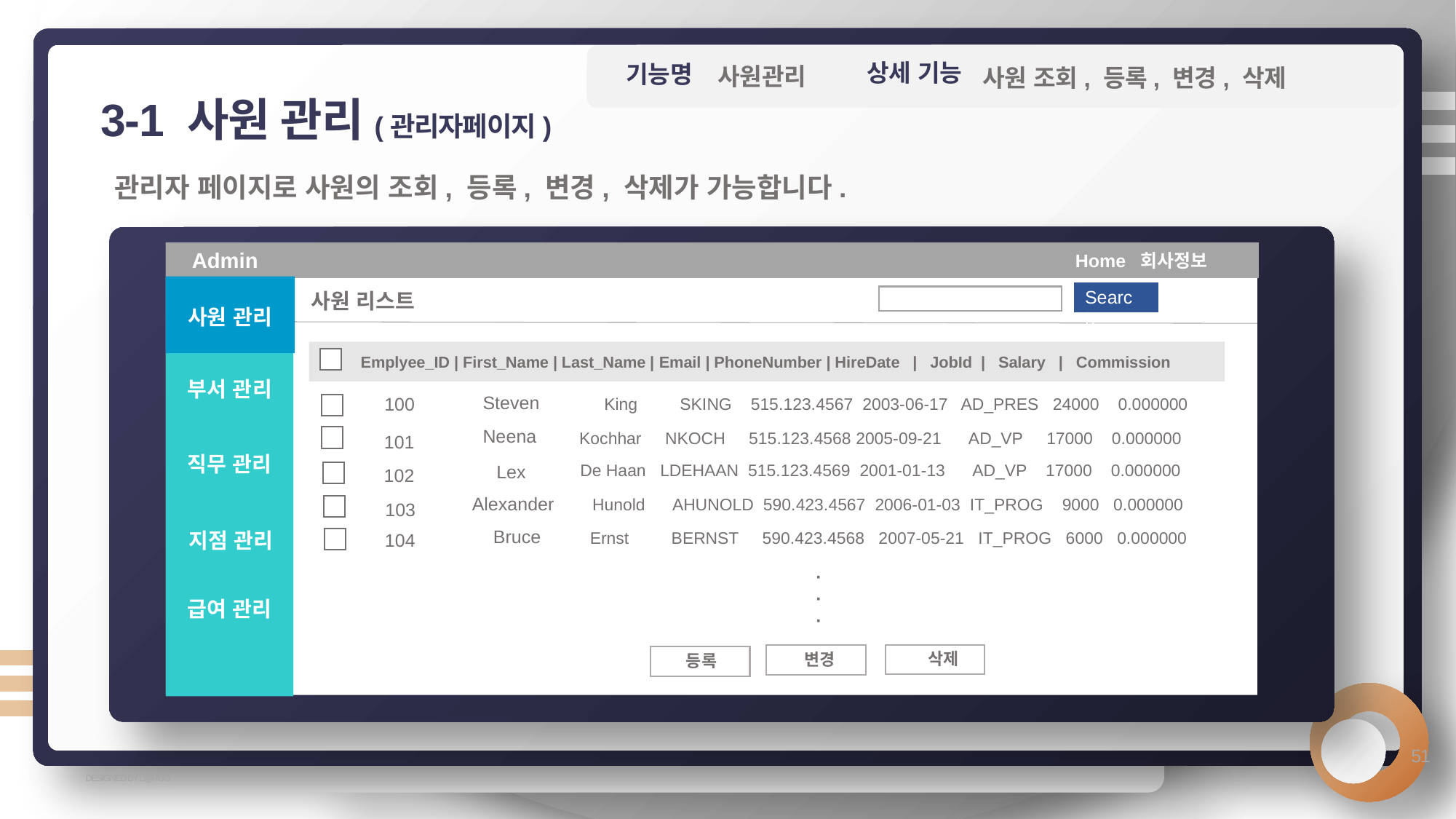

상세 기능
기능명
사원관리
사원 조회, 등록, 변경, 삭제
3-1 사원 관리(관리자페이지)
관리자 페이지로 사원의 조회, 등록, 변경, 삭제가 가능합니다.

Admin

Home  회사정보

Search
사원 리스트

사원 관리

Emplyee_ID | First_Name | Last_Name | Email | PhoneNumber | HireDate   |   JobId  |   Salary   |   Commission

부서 관리
Steven
100
    King         SKING    515.123.4567  2003-06-17   AD_PRES   24000    0.000000

Neena
Kochhar     NKOCH     515.123.4568 2005-09-21      AD_VP     17000    0.000000
101

직무 관리
  De Haan   LDEHAAN  515.123.4569  2001-01-13      AD_VP    17000    0.000000
Lex
102

Alexander
Hunold      AHUNOLD  590.423.4567  2006-01-03  IT_PROG    9000   0.000000
103

Bruce
지점 관리
Ernst         BERNST     590.423.4568   2007-05-21   IT_PROG   6000   0.000000
104

·
·
·

급여 관리
   삭제
   변경

   등록

51
DESIGNED BY L@RGO